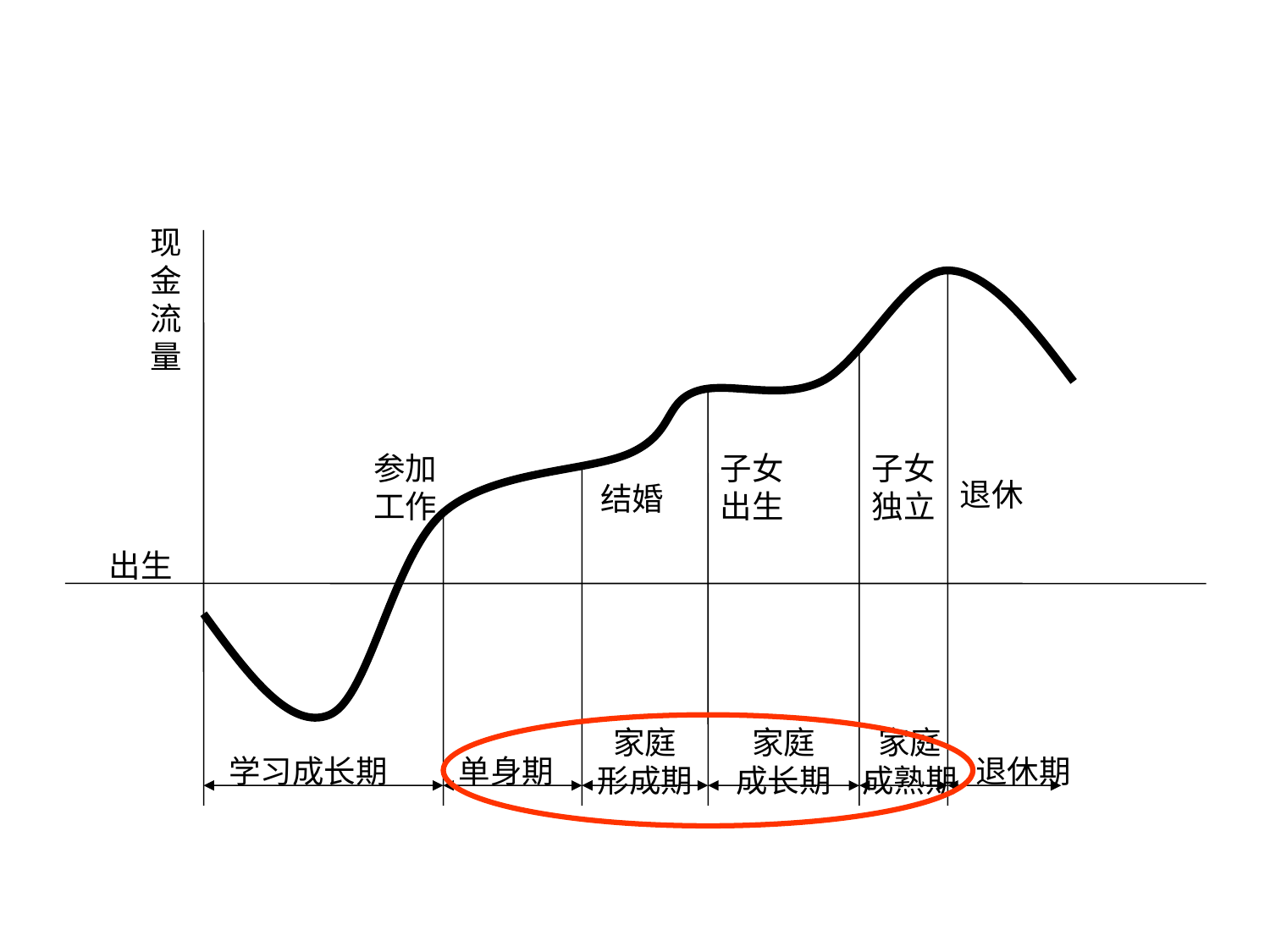

现金流量

参加
工作
子女出生
子女独立

退休
结婚

出生

家庭
形成期
家庭
成长期
家庭
成熟期
学习成长期
单身期
退休期